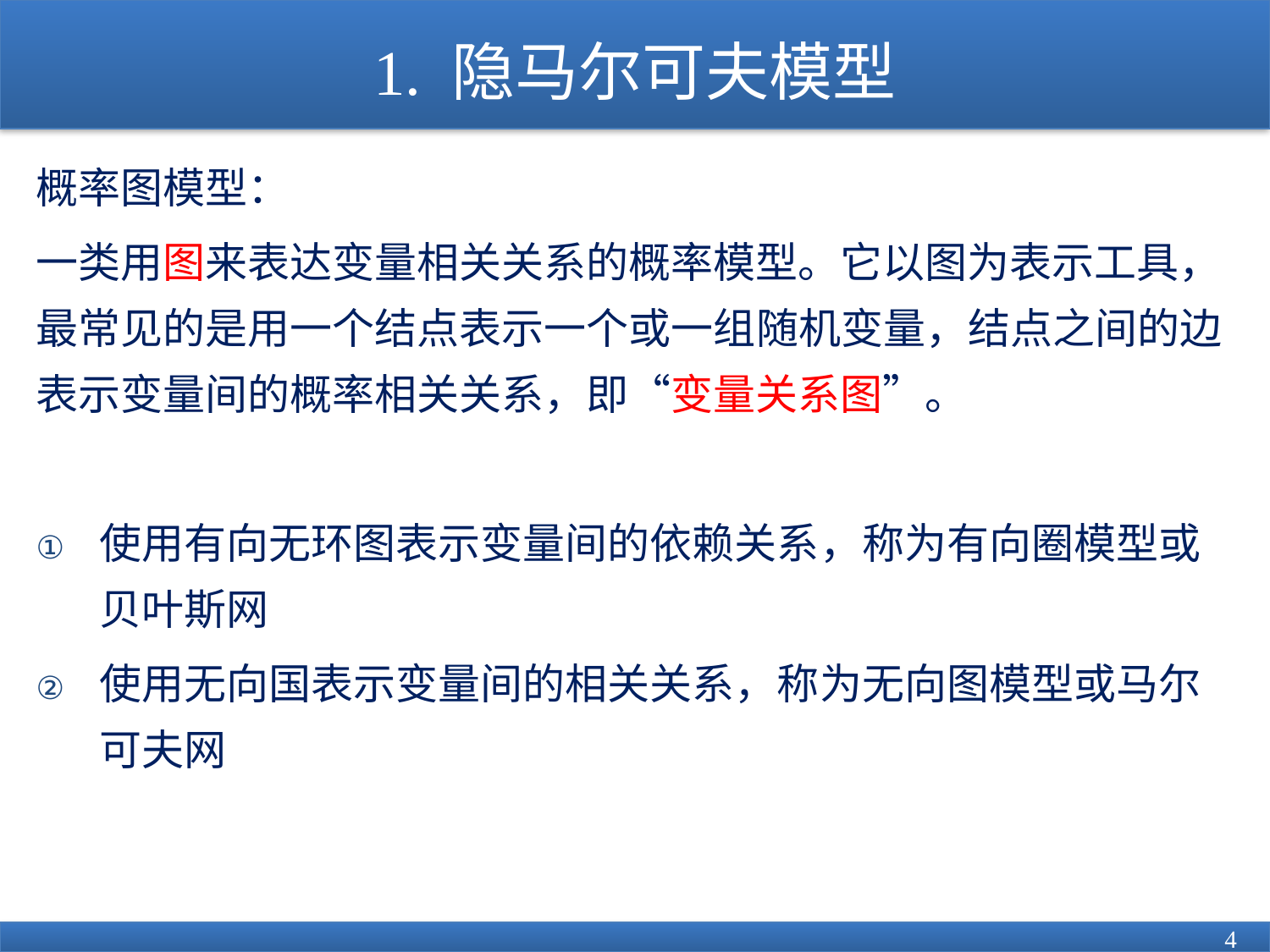

# 1. 隐马尔可夫模型
概率图模型：
一类用图来表达变量相关关系的概率模型。它以图为表示工具，最常见的是用一个结点表示一个或一组随机变量，结点之间的边表示变量间的概率相关关系，即“变量关系图”。

使用有向无环图表示变量间的依赖关系，称为有向圈模型或贝叶斯网
使用无向国表示变量间的相关关系，称为无向图模型或马尔可夫网

4